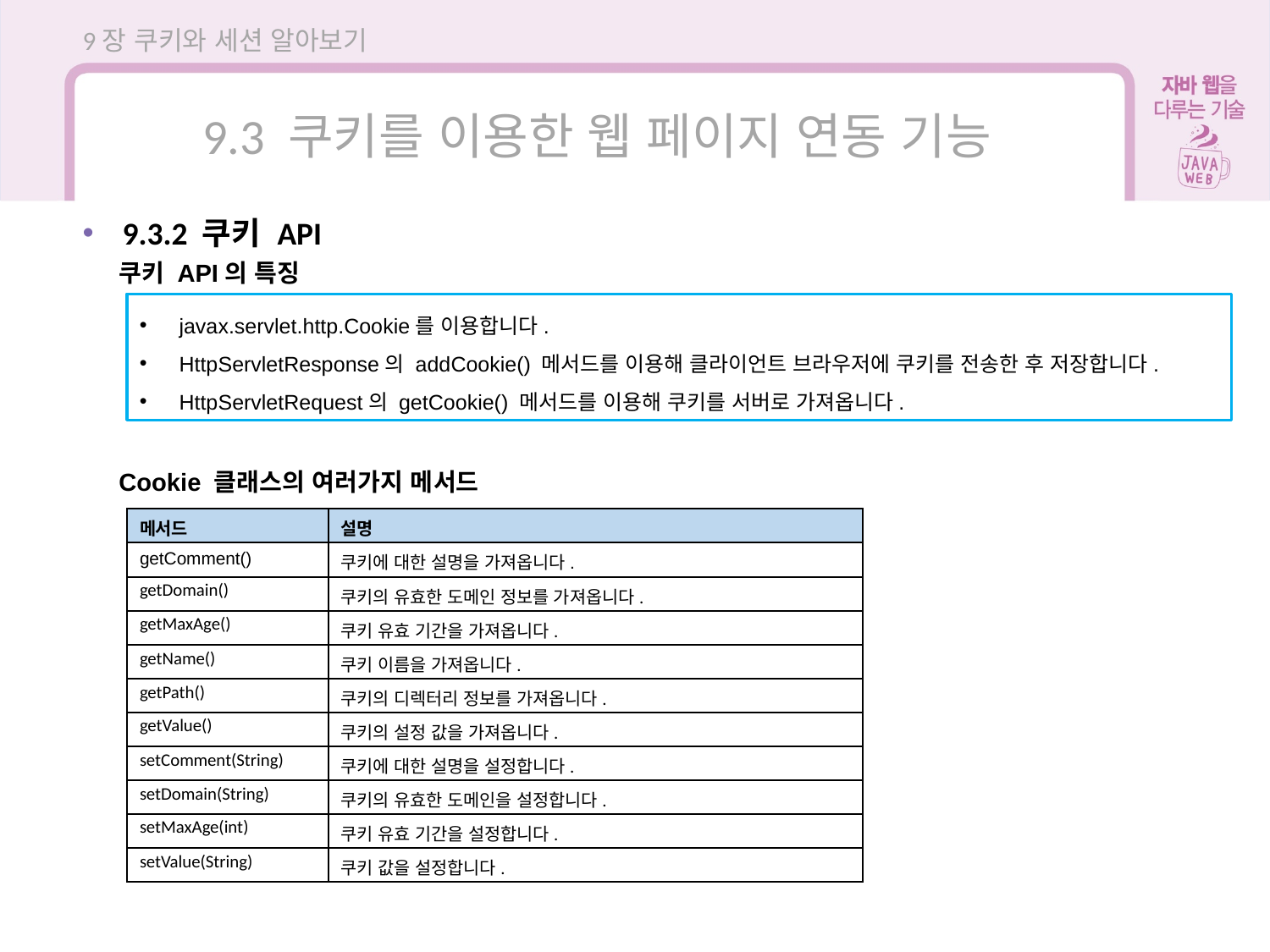

9장 쿠키와 세션 알아보기
9.3 쿠키를 이용한 웹 페이지 연동 기능
9.3.2 쿠키 API
쿠키 API의 특징
javax.servlet.http.Cookie를 이용합니다.
HttpServletResponse의 addCookie() 메서드를 이용해 클라이언트 브라우저에 쿠키를 전송한 후 저장합니다.
HttpServletRequest의 getCookie() 메서드를 이용해 쿠키를 서버로 가져옵니다.
Cookie 클래스의 여러가지 메서드
| 메서드 | 설명 |
| --- | --- |
| getComment() | 쿠키에 대한 설명을 가져옵니다. |
| getDomain() | 쿠키의 유효한 도메인 정보를 가져옵니다. |
| getMaxAge() | 쿠키 유효 기간을 가져옵니다. |
| getName() | 쿠키 이름을 가져옵니다. |
| getPath() | 쿠키의 디렉터리 정보를 가져옵니다. |
| getValue() | 쿠키의 설정 값을 가져옵니다. |
| setComment(String) | 쿠키에 대한 설명을 설정합니다. |
| setDomain(String) | 쿠키의 유효한 도메인을 설정합니다. |
| setMaxAge(int) | 쿠키 유효 기간을 설정합니다. |
| setValue(String) | 쿠키 값을 설정합니다. |